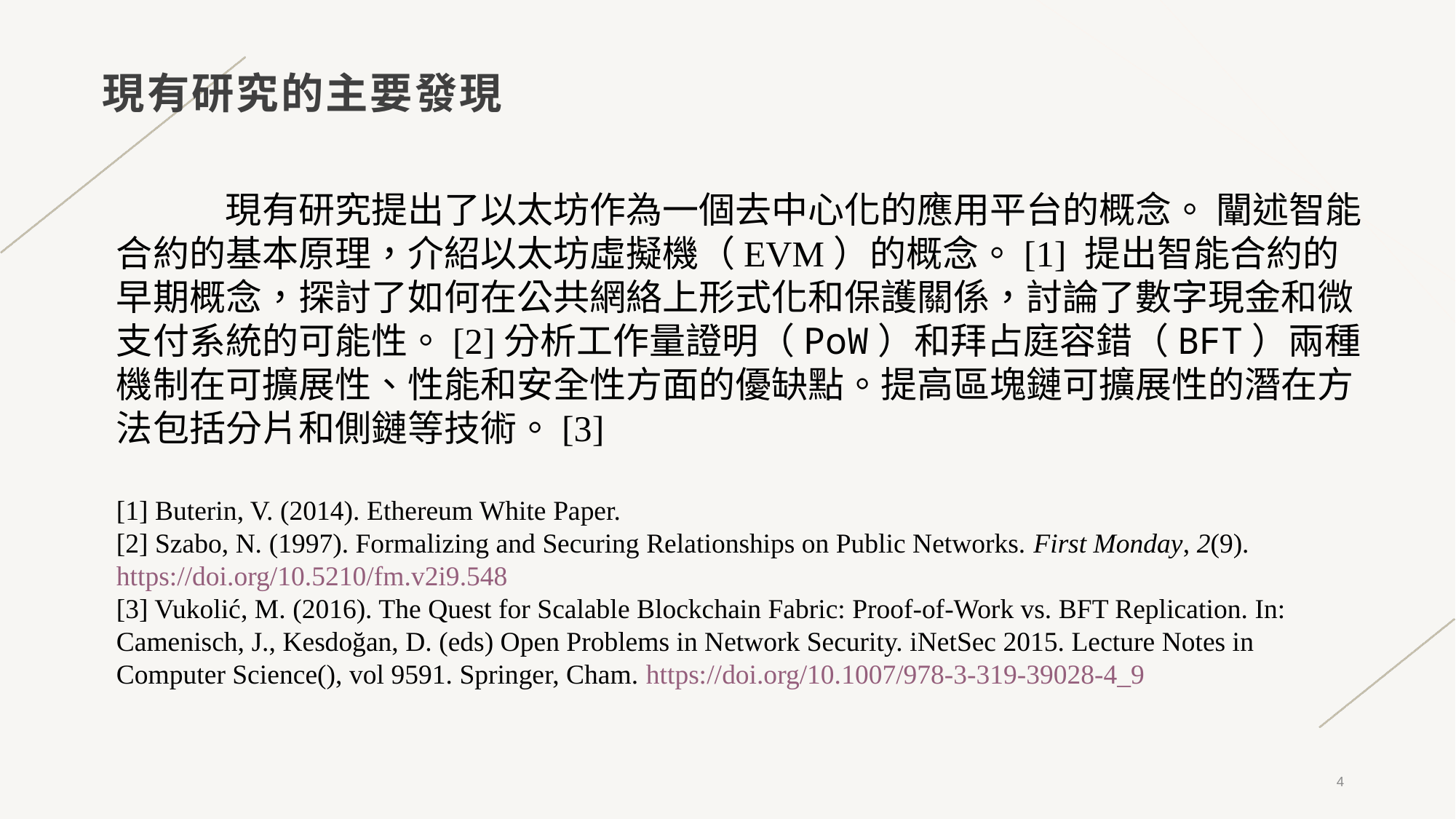

# 現有研究的主要發現
	現有研究提出了以太坊作為一個去中心化的應用平台的概念。 闡述智能合約的基本原理，介紹以太坊虛擬機（EVM）的概念。[1] 提出智能合約的早期概念，探討了如何在公共網絡上形式化和保護關係，討論了數字現金和微支付系統的可能性。[2]分析工作量證明（PoW）和拜占庭容錯（BFT）兩種機制在可擴展性、性能和安全性方面的優缺點。提高區塊鏈可擴展性的潛在方法包括分片和側鏈等技術。[3]

[1] Buterin, V. (2014). Ethereum White Paper.
[2] Szabo, N. (1997). Formalizing and Securing Relationships on Public Networks. First Monday, 2(9). https://doi.org/10.5210/fm.v2i9.548
[3] Vukolić, M. (2016). The Quest for Scalable Blockchain Fabric: Proof-of-Work vs. BFT Replication. In: Camenisch, J., Kesdoğan, D. (eds) Open Problems in Network Security. iNetSec 2015. Lecture Notes in Computer Science(), vol 9591. Springer, Cham. https://doi.org/10.1007/978-3-319-39028-4_9
4